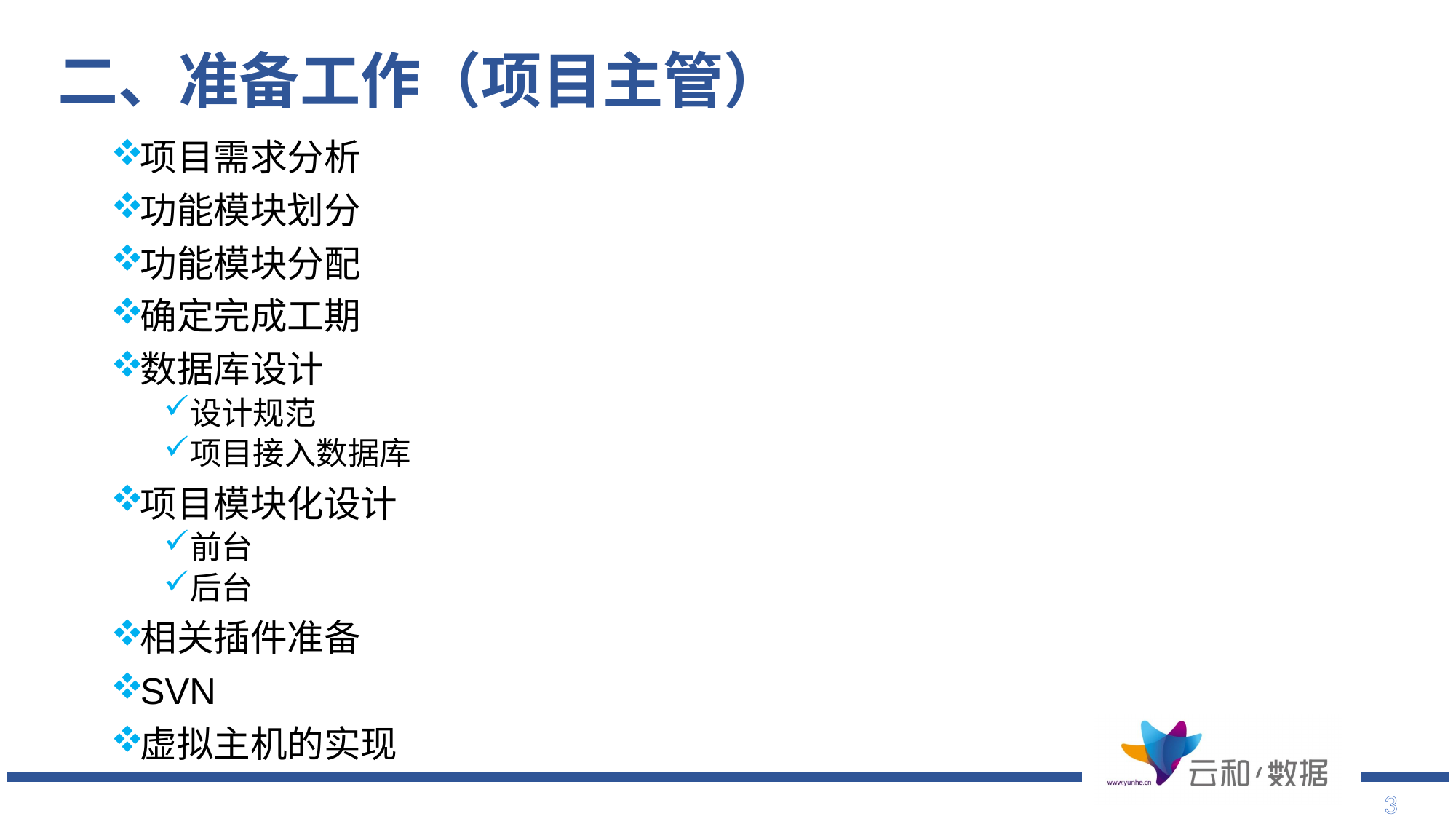

# 二、准备工作（项目主管）
项目需求分析
功能模块划分
功能模块分配
确定完成工期
数据库设计
设计规范
项目接入数据库
项目模块化设计
前台
后台
相关插件准备
SVN
虚拟主机的实现